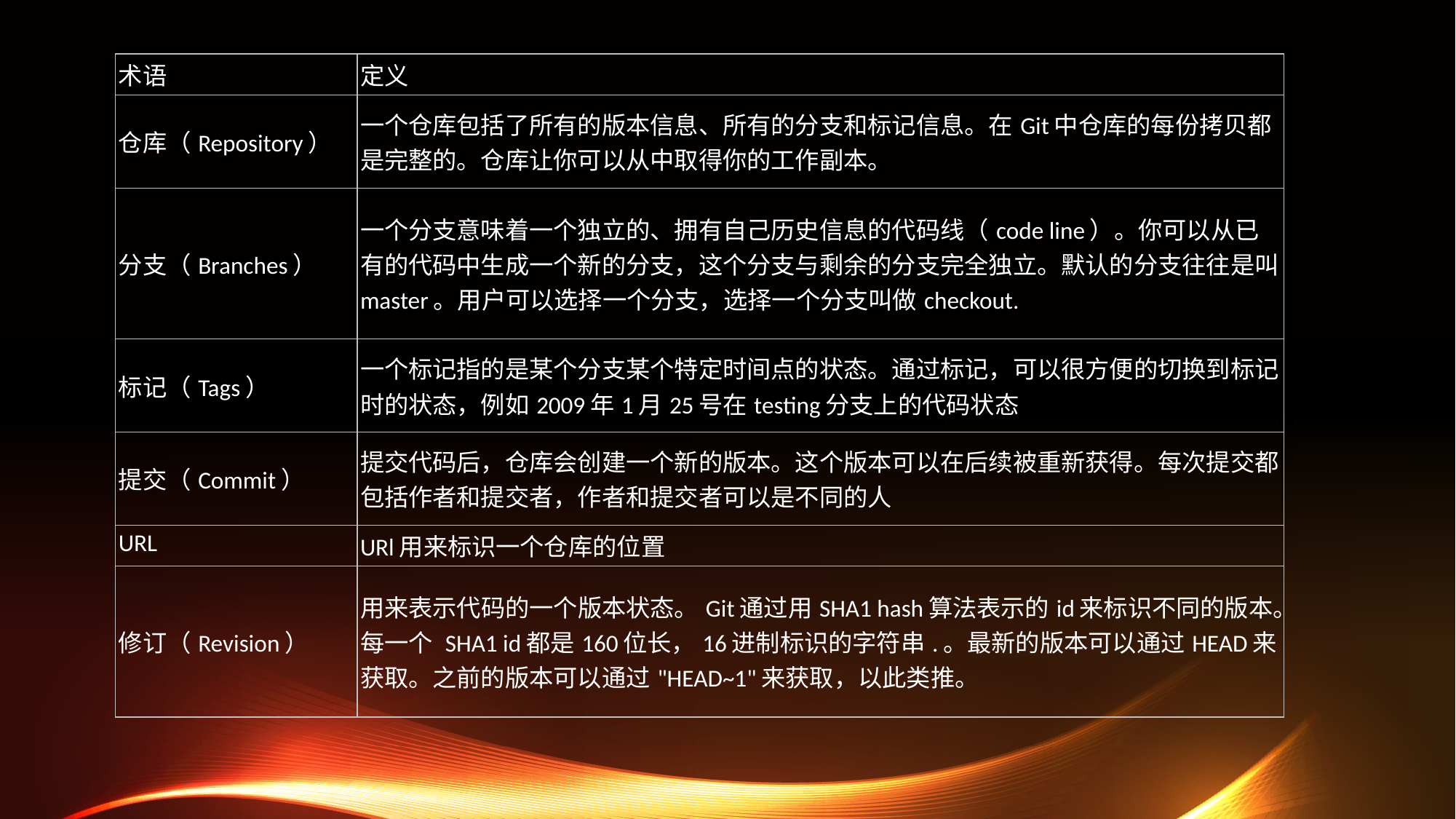

| 术语 | 定义 |
| --- | --- |
| 仓库（Repository） | 一个仓库包括了所有的版本信息、所有的分支和标记信息。在Git中仓库的每份拷贝都是完整的。仓库让你可以从中取得你的工作副本。 |
| 分支（Branches） | 一个分支意味着一个独立的、拥有自己历史信息的代码线（code line）。你可以从已有的代码中生成一个新的分支，这个分支与剩余的分支完全独立。默认的分支往往是叫master。用户可以选择一个分支，选择一个分支叫做checkout. |
| 标记（Tags） | 一个标记指的是某个分支某个特定时间点的状态。通过标记，可以很方便的切换到标记时的状态，例如2009年1月25号在testing分支上的代码状态 |
| 提交（Commit） | 提交代码后，仓库会创建一个新的版本。这个版本可以在后续被重新获得。每次提交都包括作者和提交者，作者和提交者可以是不同的人 |
| URL | URl用来标识一个仓库的位置 |
| 修订（Revision） | 用来表示代码的一个版本状态。Git通过用SHA1 hash算法表示的id来标识不同的版本。每一个 SHA1 id都是160位长，16进制标识的字符串.。最新的版本可以通过HEAD来获取。之前的版本可以通过"HEAD~1"来获取，以此类推。 |